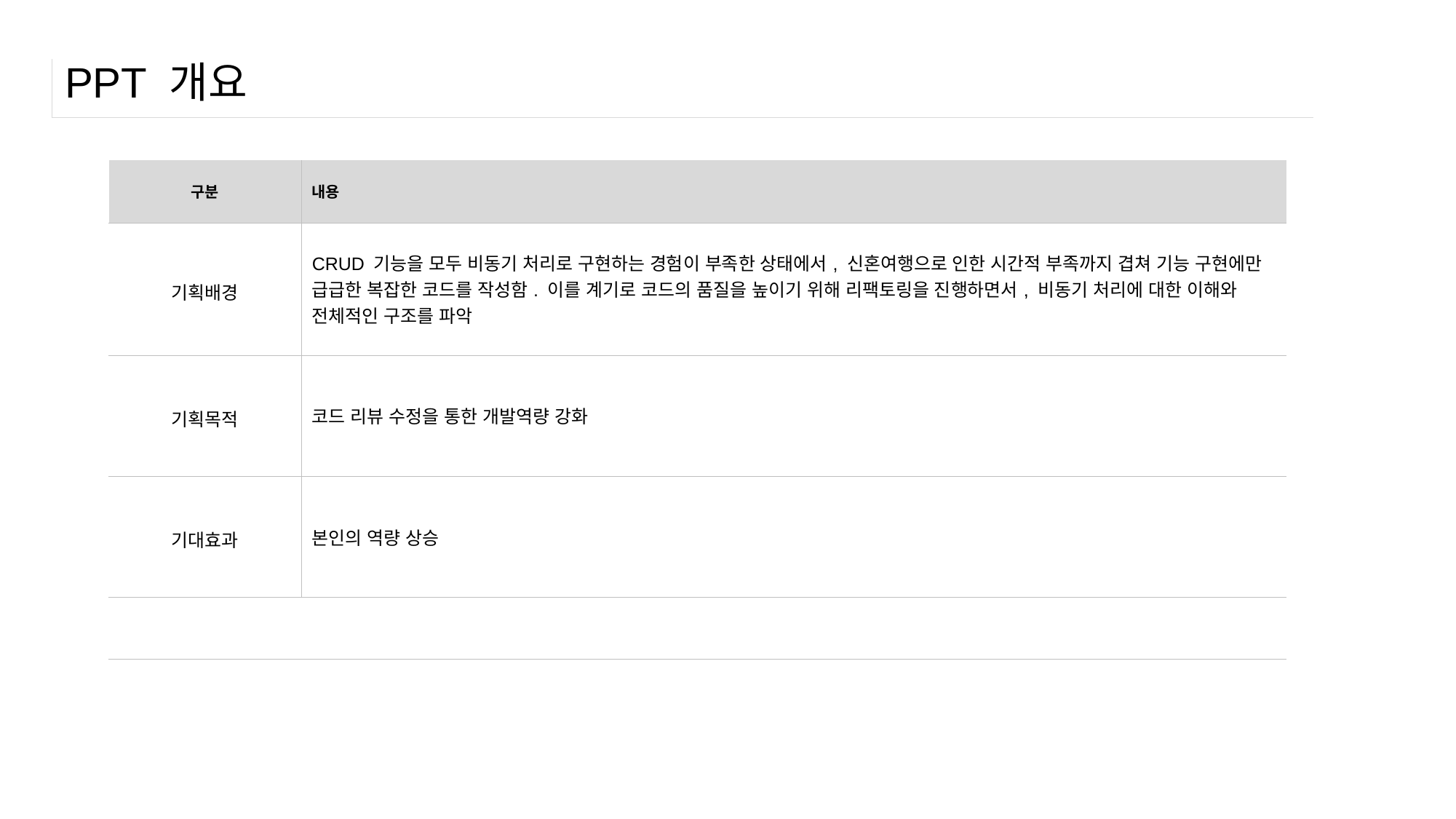

# PPT 개요
| 구분 | 내용 |
| --- | --- |
| 기획배경 | CRUD 기능을 모두 비동기 처리로 구현하는 경험이 부족한 상태에서, 신혼여행으로 인한 시간적 부족까지 겹쳐 기능 구현에만 급급한 복잡한 코드를 작성함. 이를 계기로 코드의 품질을 높이기 위해 리팩토링을 진행하면서, 비동기 처리에 대한 이해와 전체적인 구조를 파악 |
| 기획목적 | 코드 리뷰 수정을 통한 개발역량 강화 |
| 기대효과 | 본인의 역량 상승 |
|  |  |